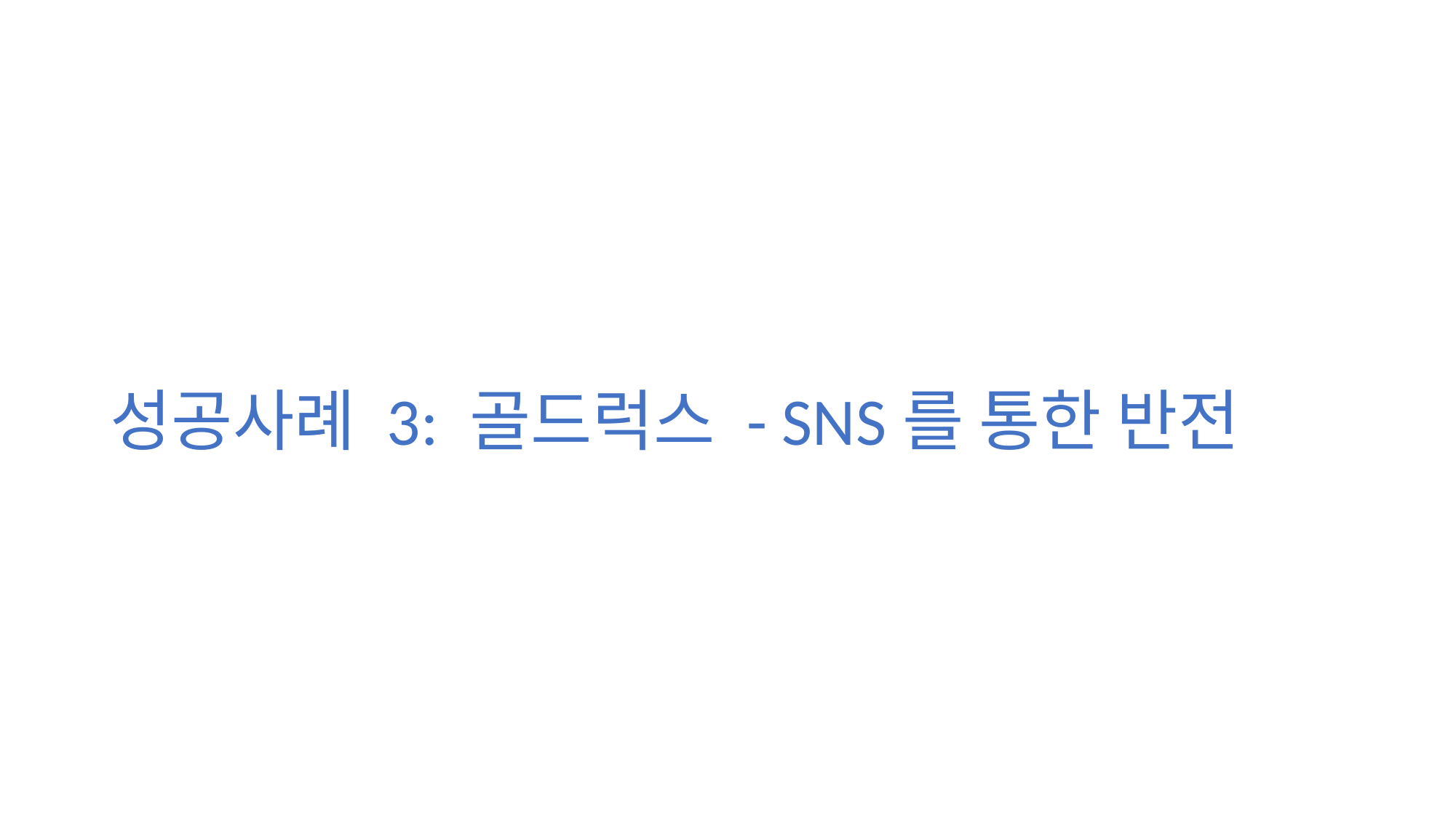

# 성공사례 3: 골드럭스 - SNS를 통한 반전